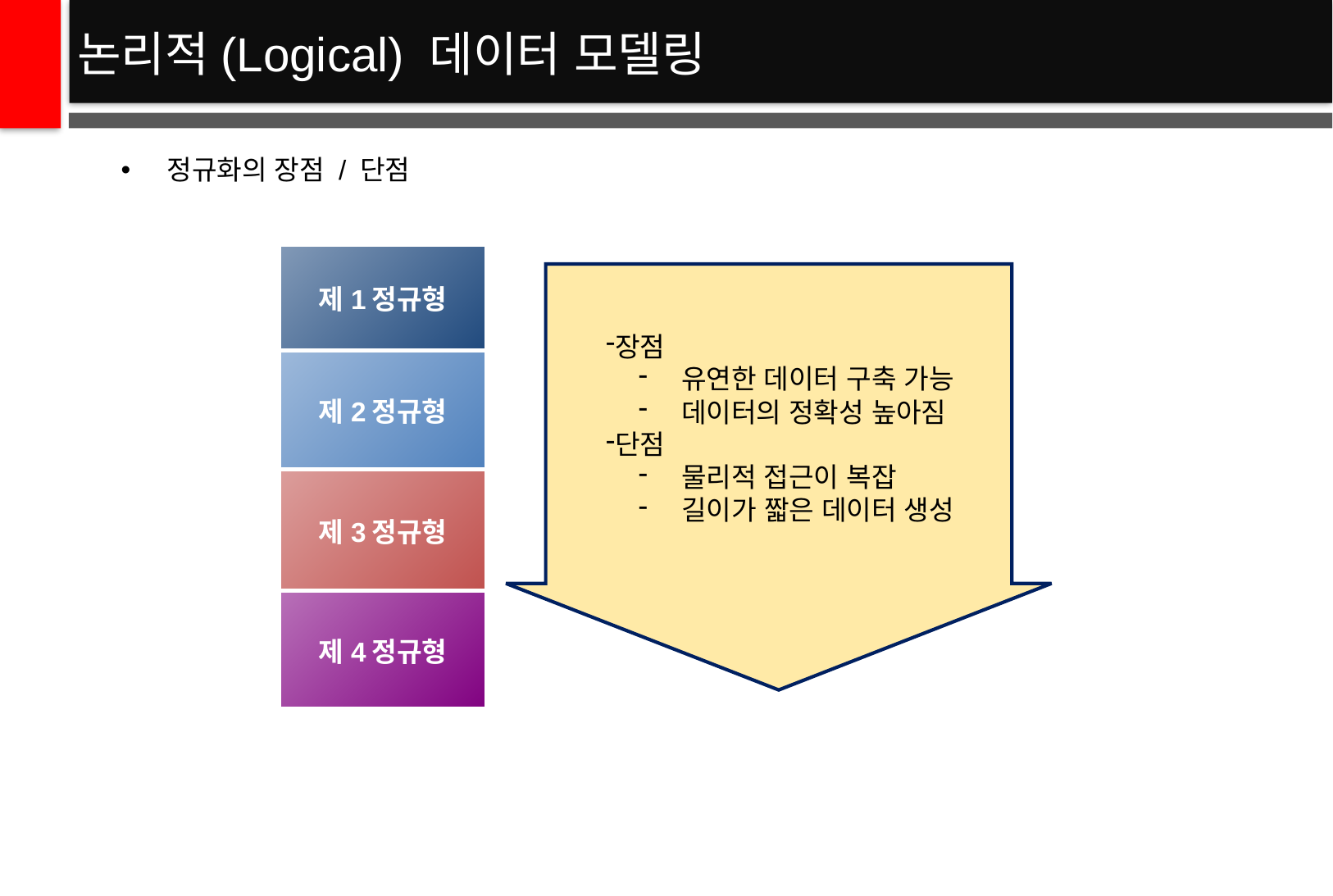

# 논리적(Logical) 데이터 모델링
정규화의 장점 / 단점
| 제1정규형 |
| --- |
| 제2정규형 |
| 제3정규형 |
| 제4정규형 |

장점
 유연한 데이터 구축 가능
 데이터의 정확성 높아짐
단점
 물리적 접근이 복잡
 길이가 짧은 데이터 생성